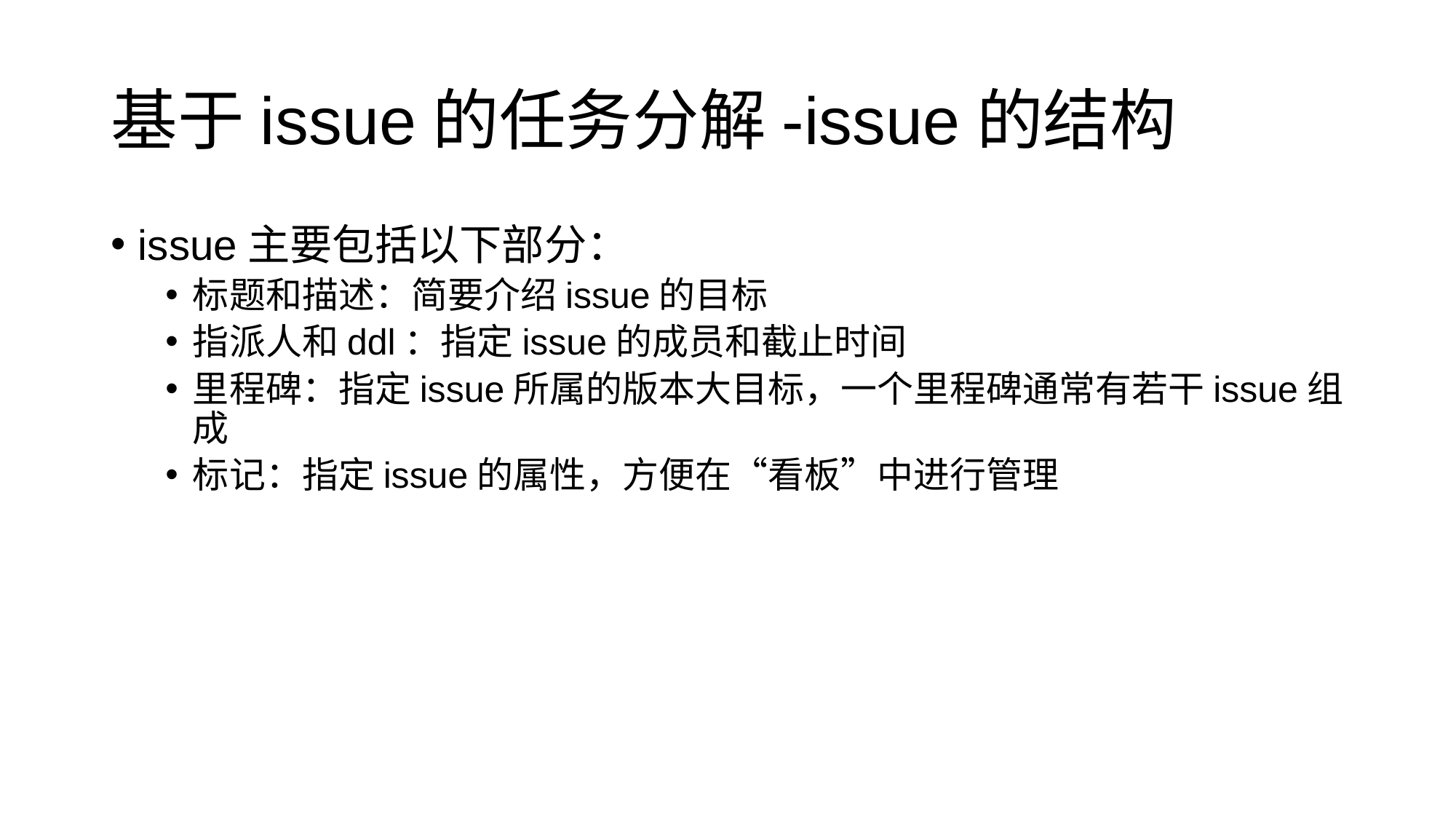

# 基于issue的任务分解-issue的结构
issue主要包括以下部分：
标题和描述：简要介绍issue的目标
指派人和ddl：指定issue的成员和截止时间
里程碑：指定issue所属的版本大目标，一个里程碑通常有若干issue组成
标记：指定issue的属性，方便在“看板”中进行管理